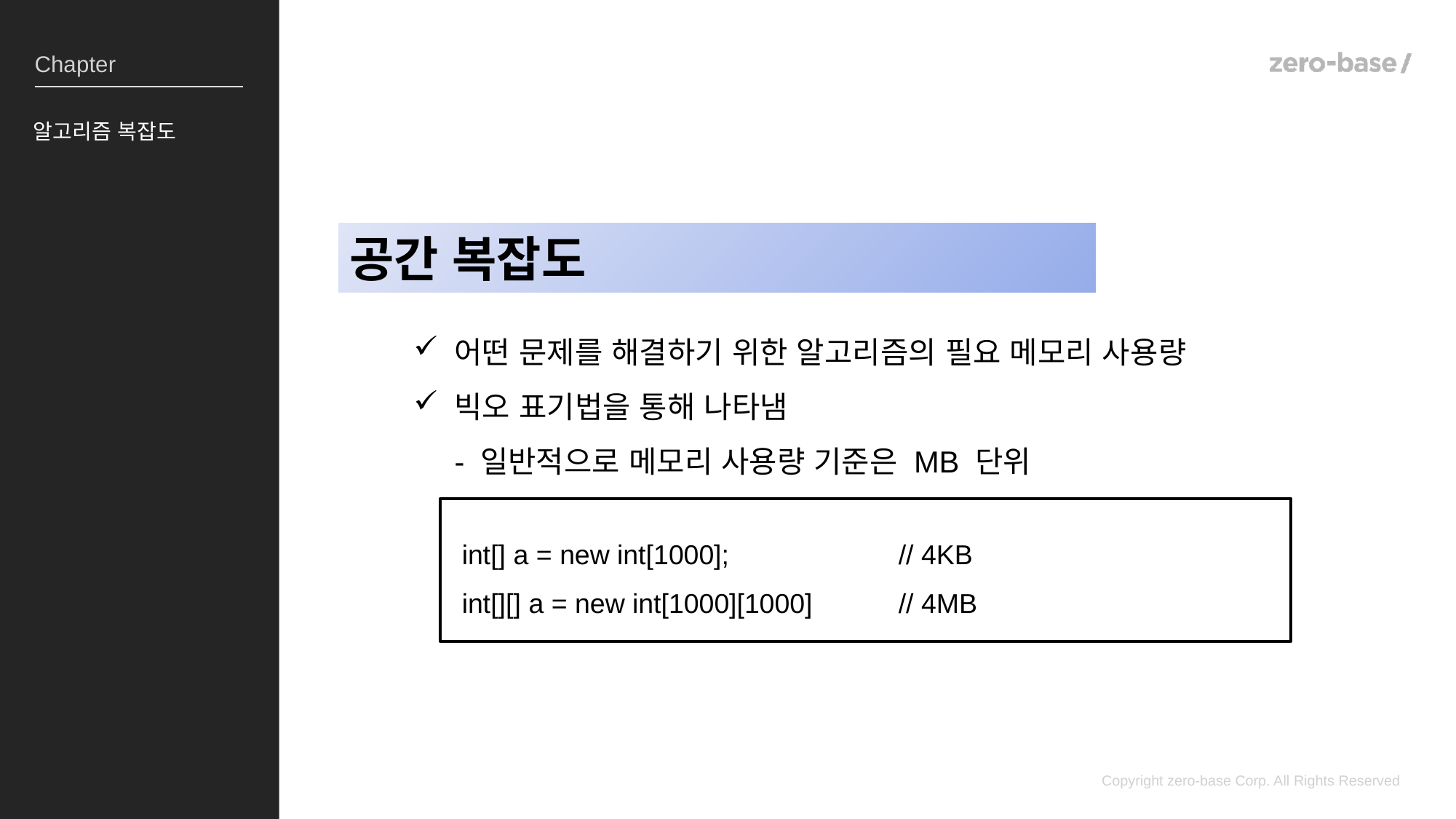

알고리즘 복잡도
공간 복잡도
어떤 문제를 해결하기 위한 알고리즘의 필요 메모리 사용량
빅오 표기법을 통해 나타냄
- 일반적으로 메모리 사용량 기준은 MB 단위
int[] a = new int[1000];		// 4KB
int[][] a = new int[1000][1000]	// 4MB